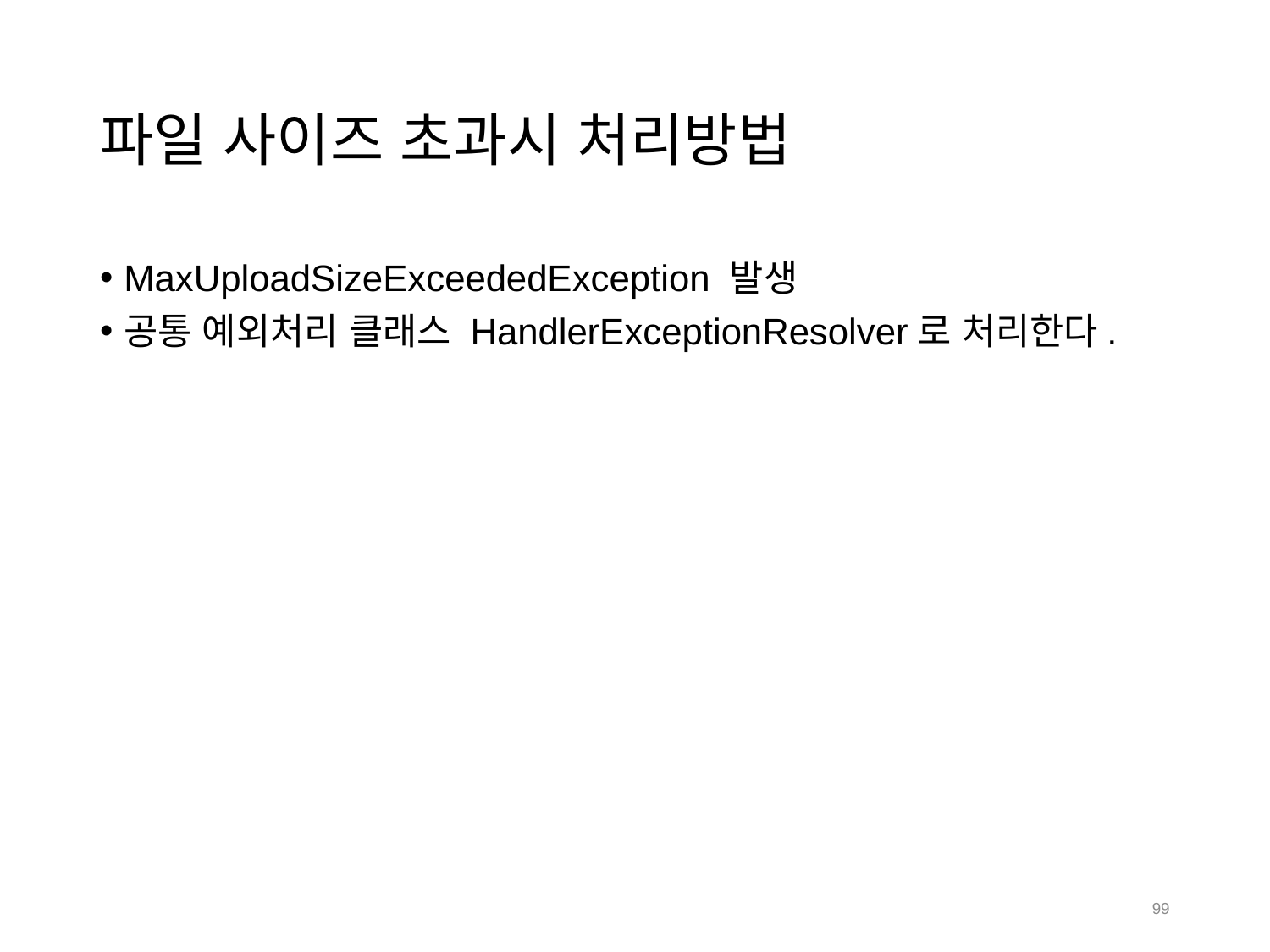

# 파일 사이즈 초과시 처리방법
MaxUploadSizeExceededException 발생
공통 예외처리 클래스 HandlerExceptionResolver로 처리한다.
99